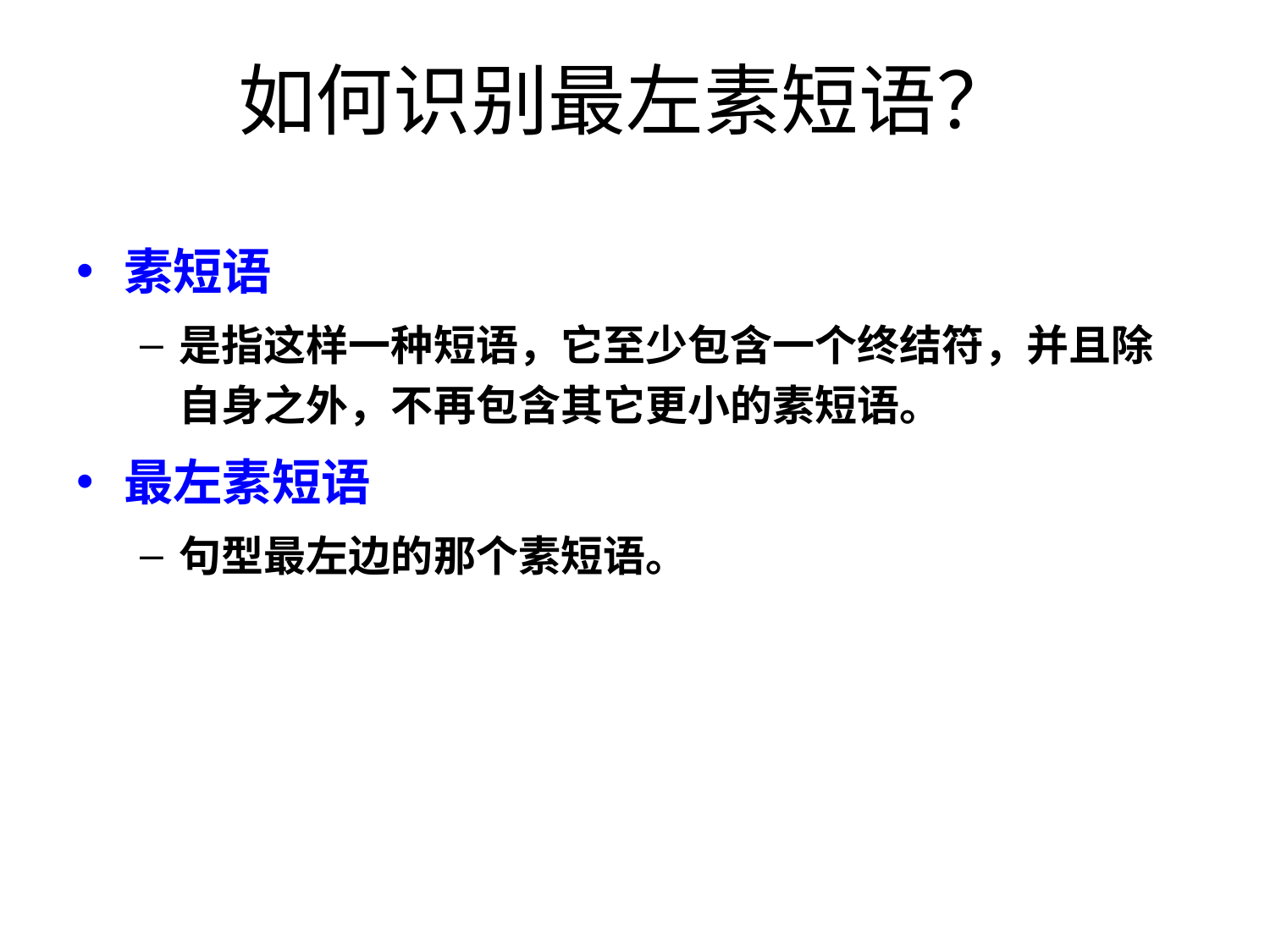

# 如何识别最左素短语？
素短语
是指这样一种短语，它至少包含一个终结符，并且除自身之外，不再包含其它更小的素短语。
最左素短语
句型最左边的那个素短语。